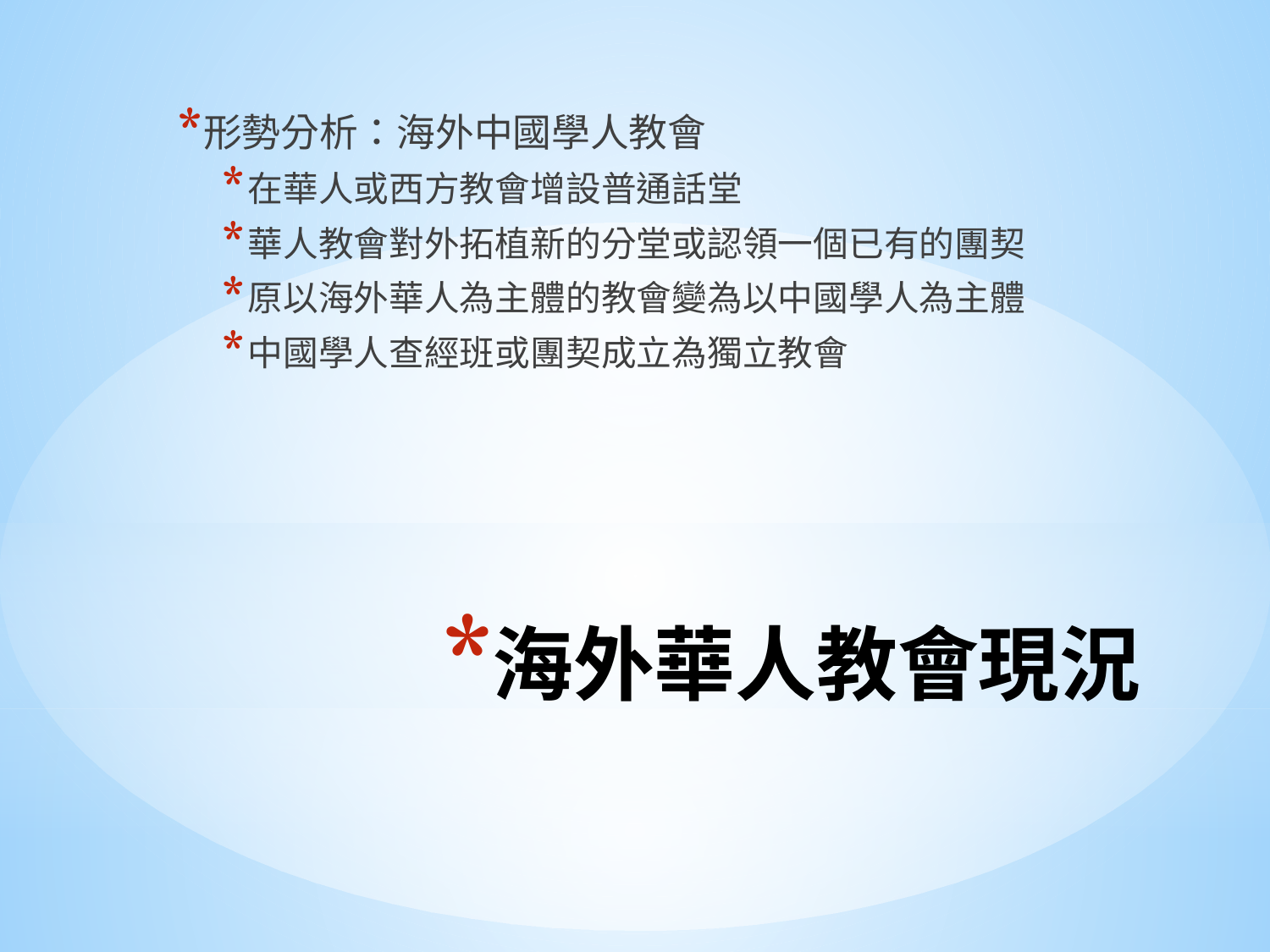

形勢分析：海外中國學人教會
在華人或西方教會增設普通話堂
華人教會對外拓植新的分堂或認領一個已有的團契
原以海外華人為主體的教會變為以中國學人為主體
中國學人查經班或團契成立為獨立教會
# 海外華人教會現況